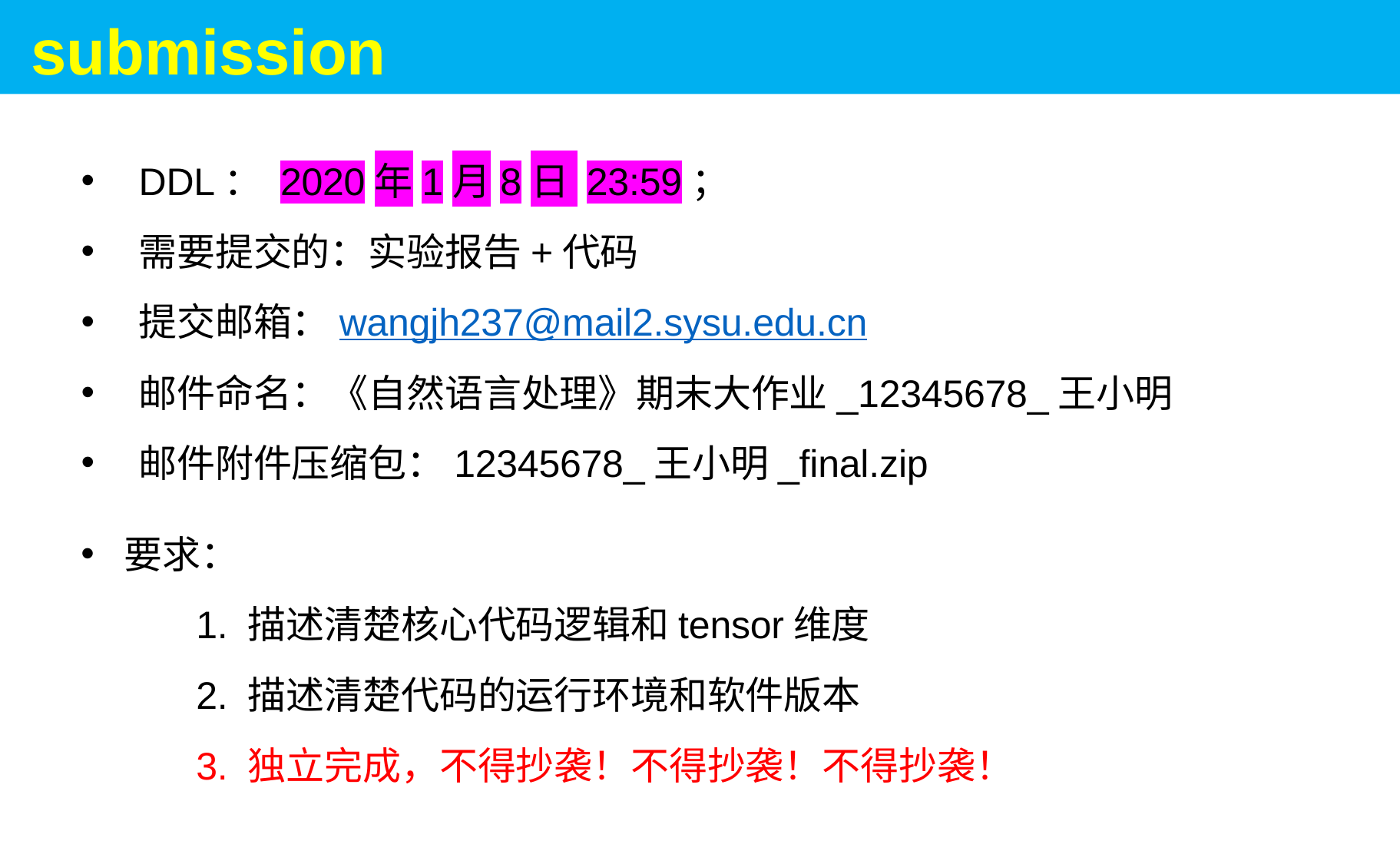

submission
DDL： 2020年1月8日 23:59；
需要提交的：实验报告+代码
提交邮箱：wangjh237@mail2.sysu.edu.cn
邮件命名：《自然语言处理》期末大作业_12345678_王小明
邮件附件压缩包：12345678_王小明_final.zip

要求：
			1. 描述清楚核心代码逻辑和tensor维度
			2. 描述清楚代码的运行环境和软件版本
			3. 独立完成，不得抄袭！不得抄袭！不得抄袭！